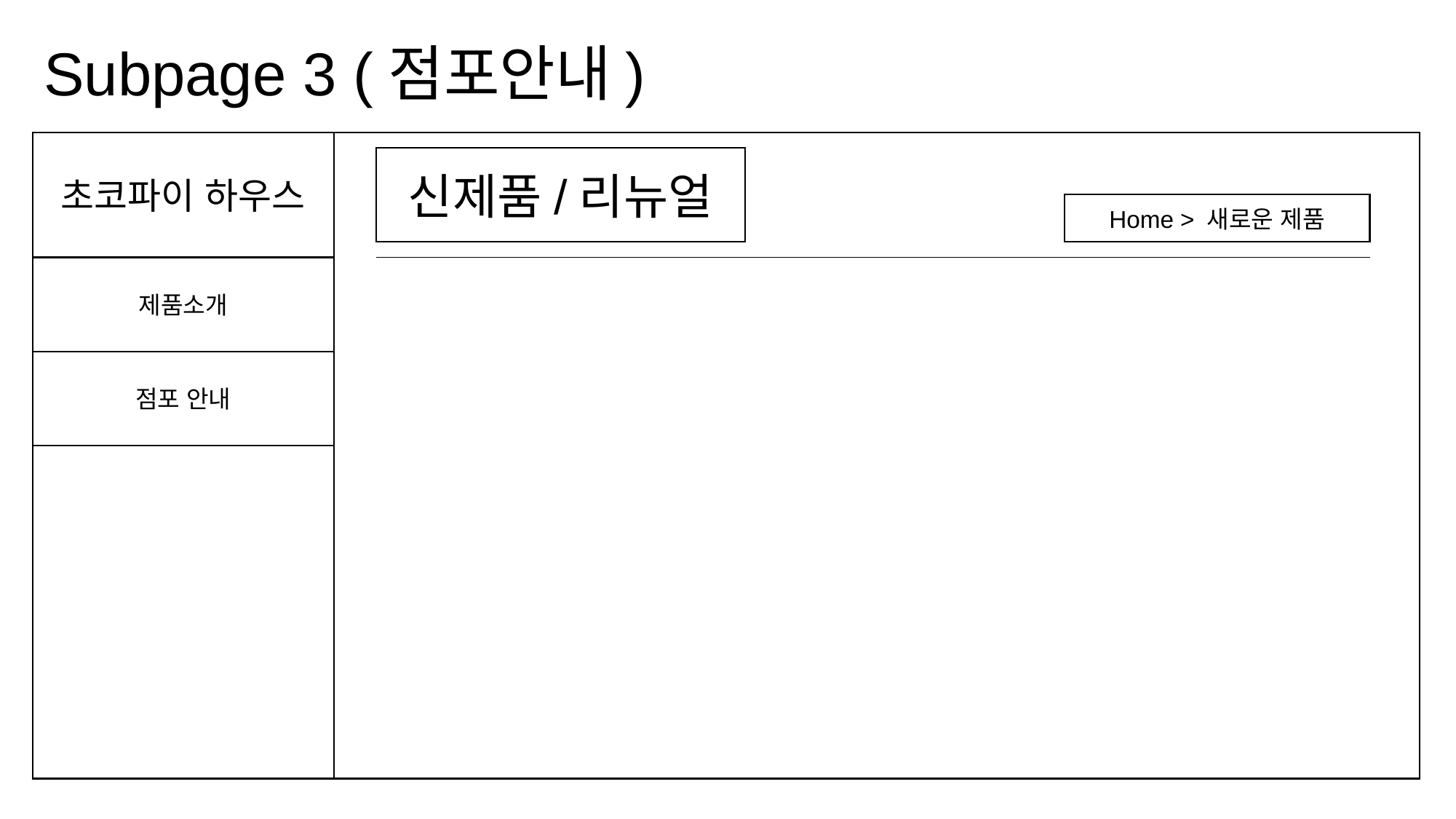

Subpage 3 (점포안내)
초코파이 하우스

신제품/리뉴얼
Home > 새로운 제품
제품소개

점포 안내